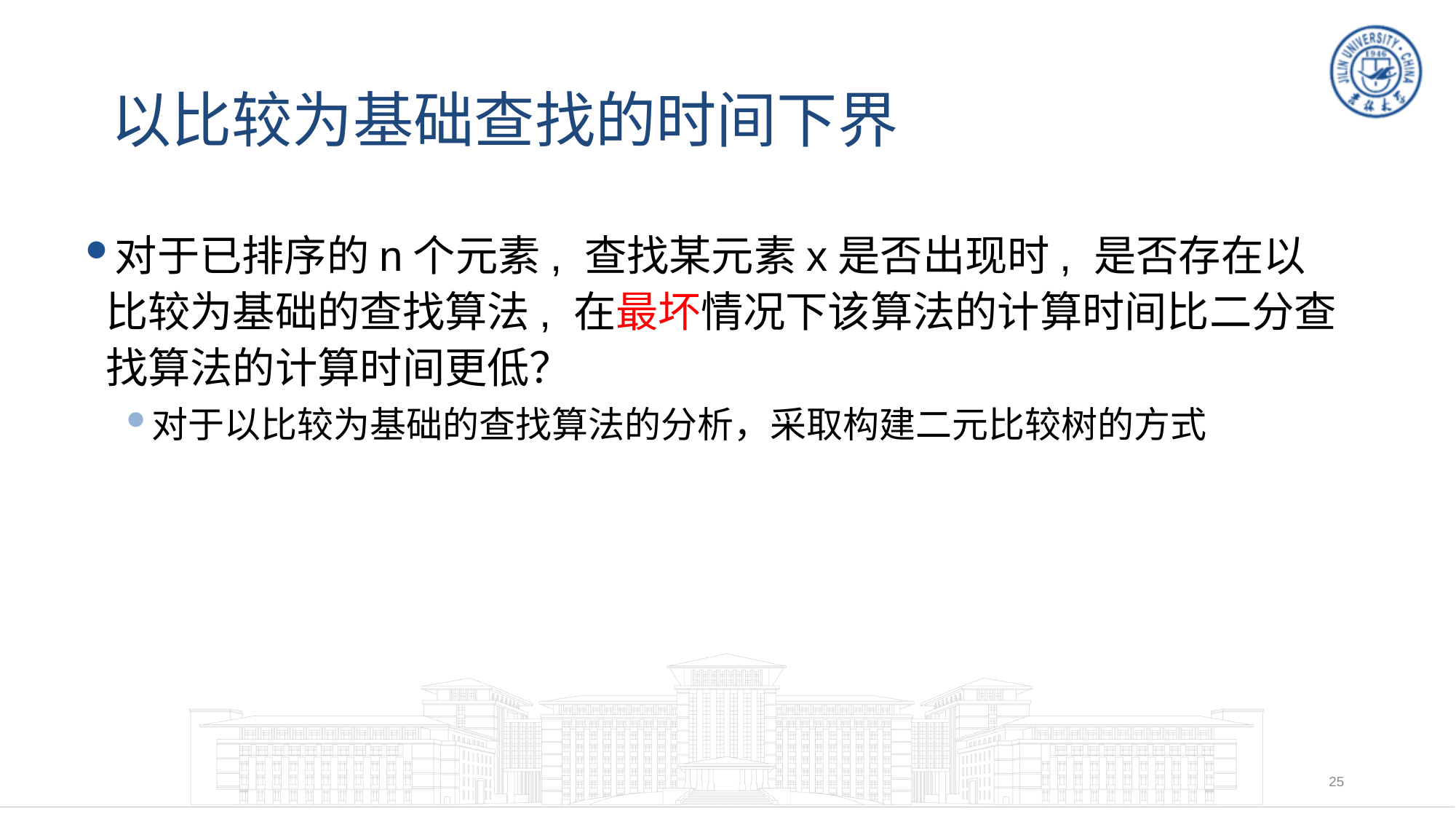

# 以比较为基础查找的时间下界
对于已排序的n个元素, 查找某元素x是否出现时, 是否存在以比较为基础的查找算法, 在最坏情况下该算法的计算时间比二分查找算法的计算时间更低？
对于以比较为基础的查找算法的分析，采取构建二元比较树的方式

25